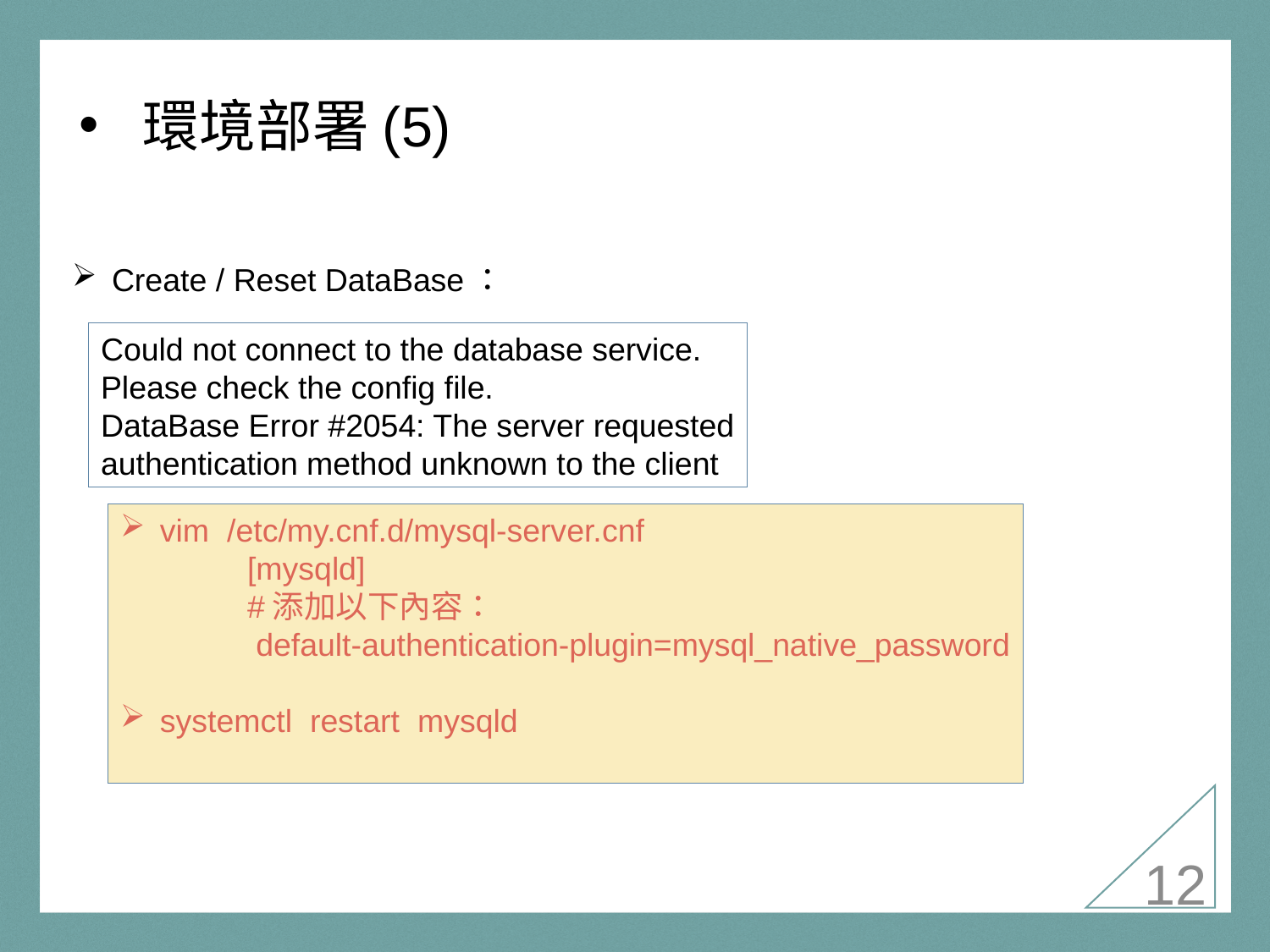

環境部署(5)
Create / Reset DataBase：
Could not connect to the database service.
Please check the config file.
DataBase Error #2054: The server requested
authentication method unknown to the client
vim  /etc/my.cnf.d/mysql-server.cnf
	[mysqld]
	#添加以下內容：
	 default-authentication-plugin=mysql_native_password

systemctl  restart  mysqld

12